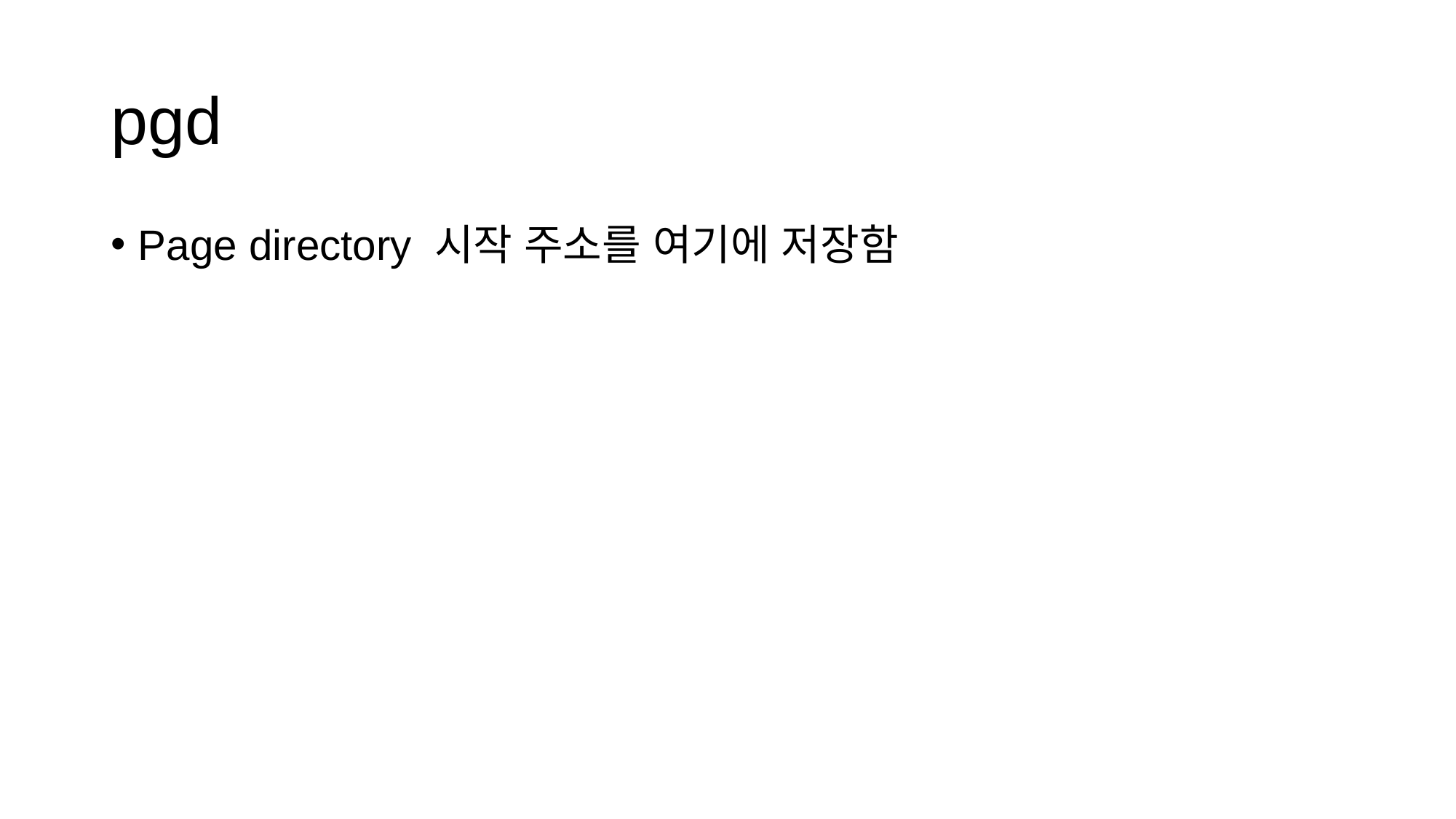

# pgd
Page directory 시작 주소를 여기에 저장함